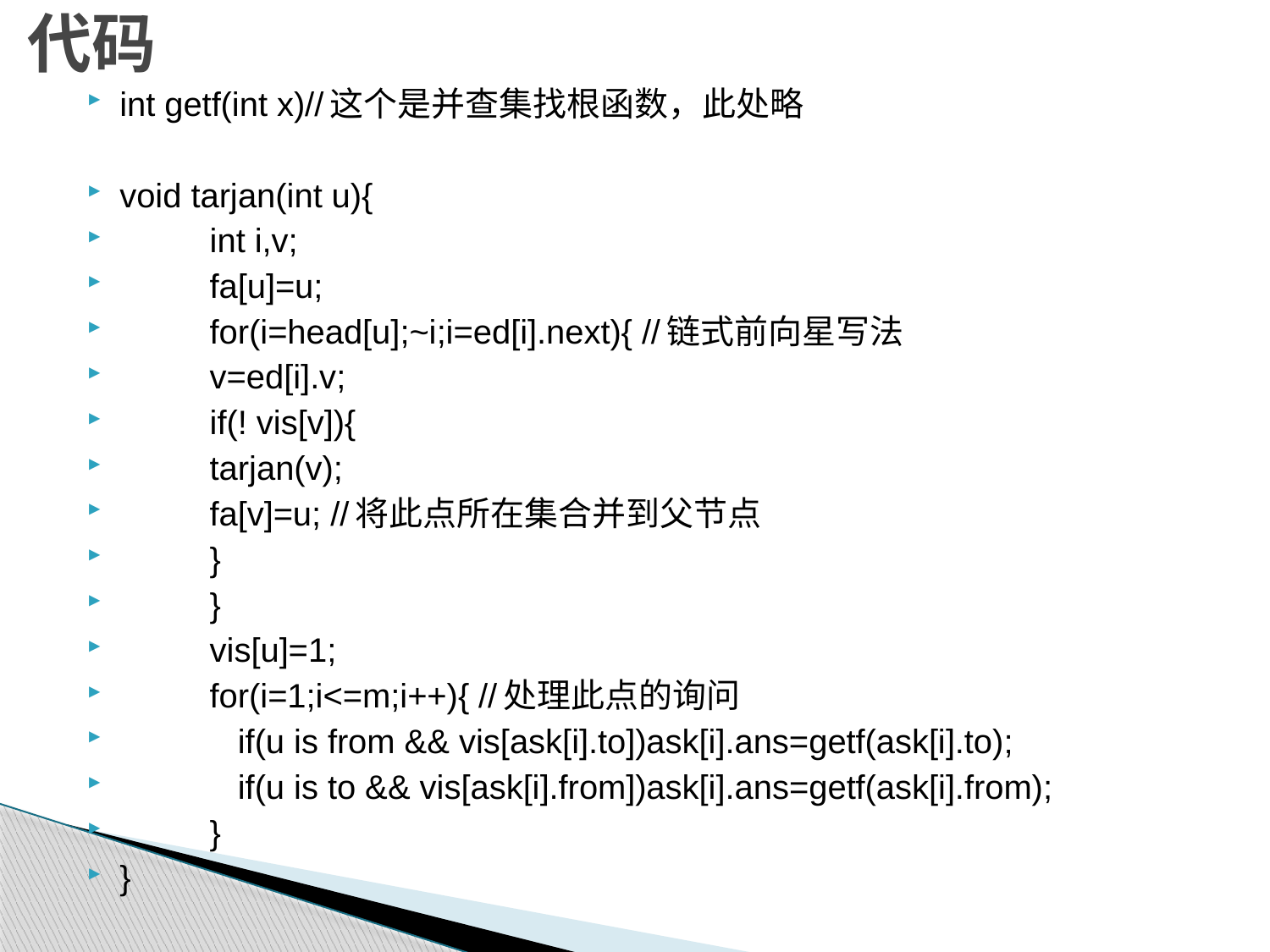

# 代码
int getf(int x)//这个是并查集找根函数，此处略

void tarjan(int u){
	int i,v;
	fa[u]=u;
	for(i=head[u];~i;i=ed[i].next){ //链式前向星写法
		v=ed[i].v;
		if(! vis[v]){
			tarjan(v);
			fa[v]=u; //将此点所在集合并到父节点
		}
	}
	vis[u]=1;
	for(i=1;i<=m;i++){ //处理此点的询问
	   if(u is from && vis[ask[i].to])ask[i].ans=getf(ask[i].to);
	   if(u is to && vis[ask[i].from])ask[i].ans=getf(ask[i].from);
	}
}